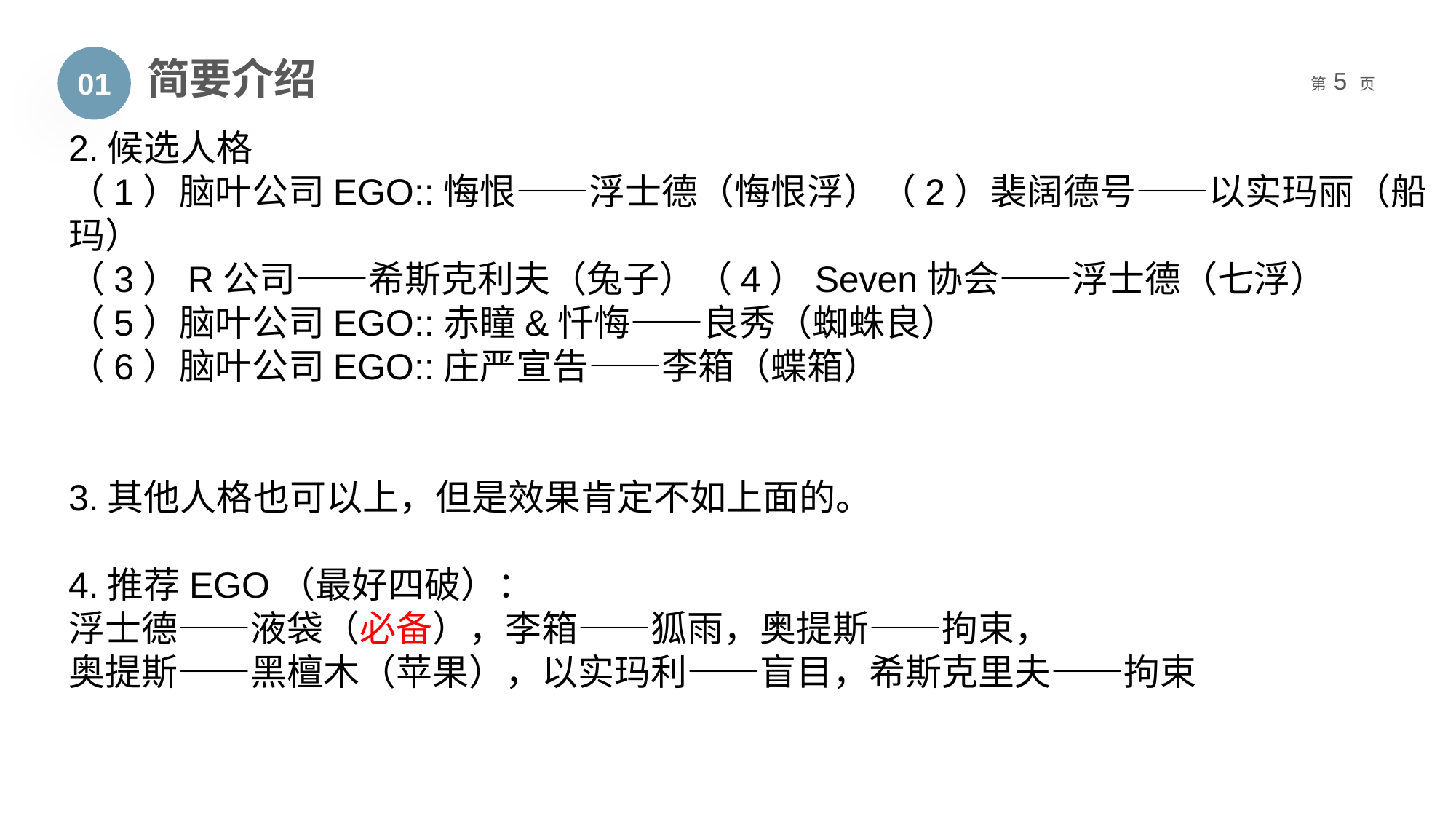

简要介绍
01
2.候选人格
（1）脑叶公司EGO::悔恨——浮士德（悔恨浮）（2）裴阔德号——以实玛丽（船玛）
（3）R公司——希斯克利夫（兔子）（4）Seven协会——浮士德（七浮）
（5）脑叶公司EGO::赤瞳&忏悔——良秀（蜘蛛良）
（6）脑叶公司EGO::庄严宣告——李箱（蝶箱）

3.其他人格也可以上，但是效果肯定不如上面的。

4.推荐EGO（最好四破）：
浮士德——液袋（必备），李箱——狐雨，奥提斯——拘束，
奥提斯——黑檀木（苹果），以实玛利——盲目，希斯克里夫——拘束